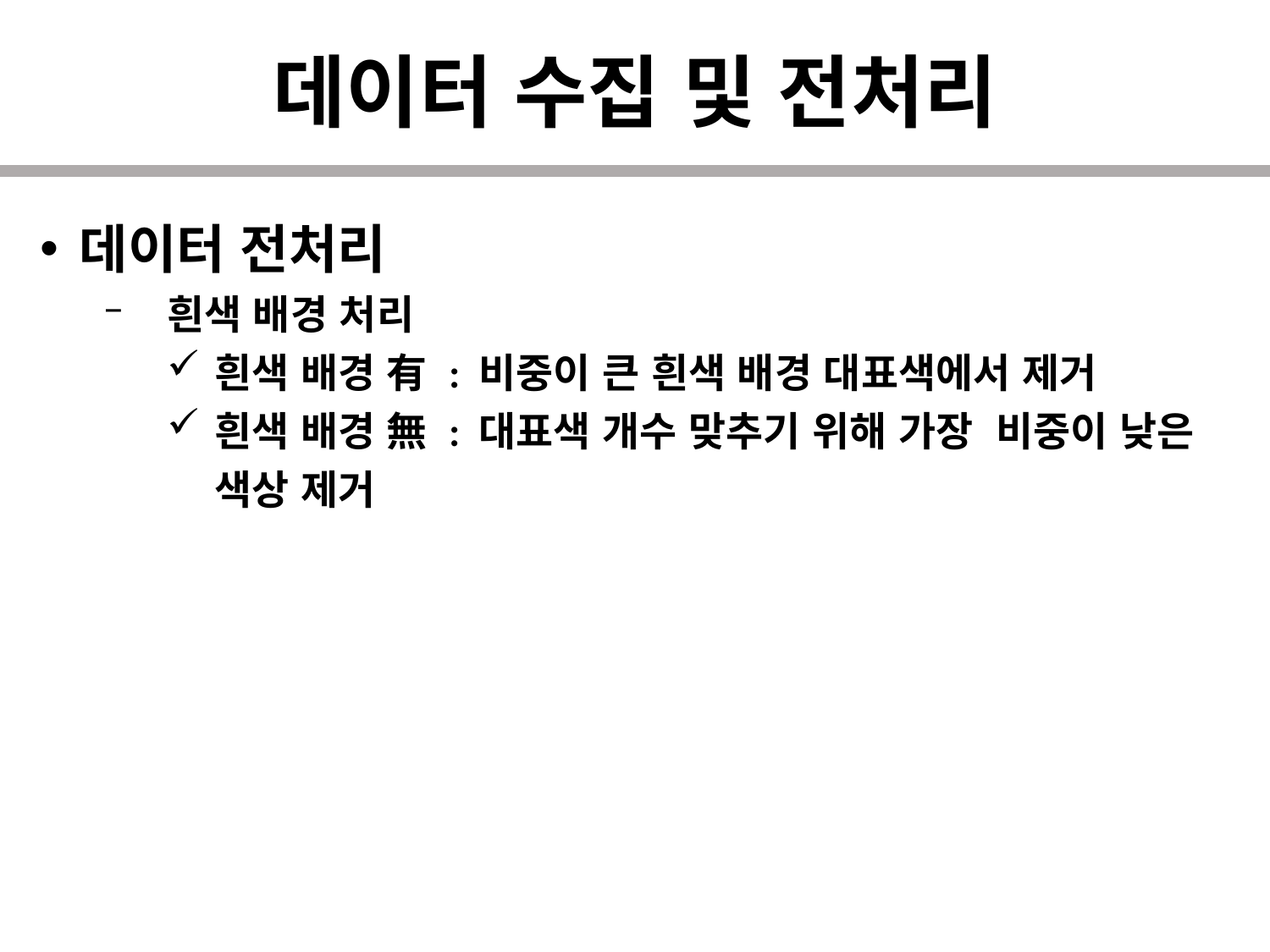

데이터 수집 및 전처리

데이터 전처리
흰색 배경 처리
흰색 배경 有 : 비중이 큰 흰색 배경 대표색에서 제거
흰색 배경 無 : 대표색 개수 맞추기 위해 가장  비중이 낮은 색상 제거